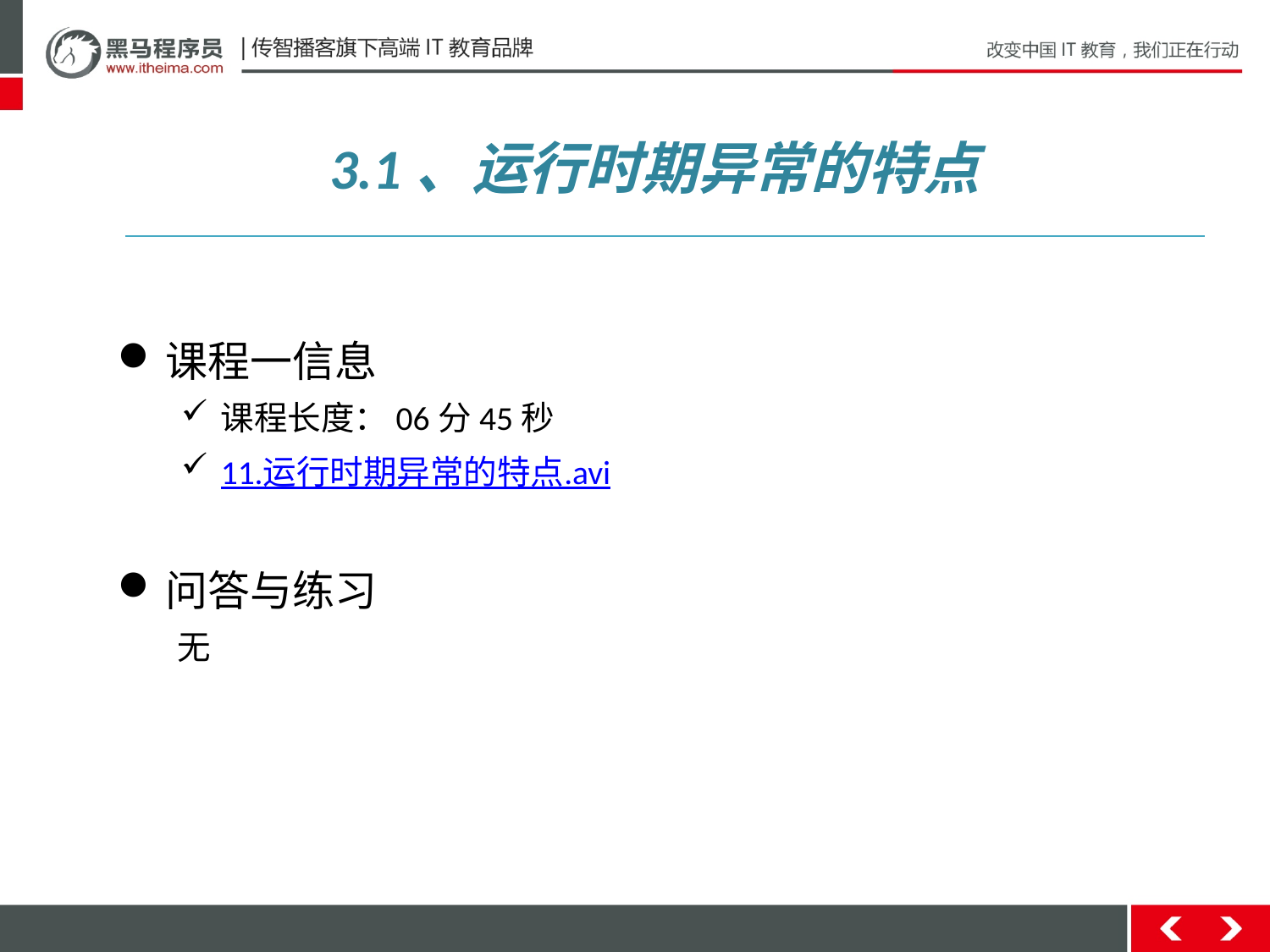

3.1、运行时期异常的特点

课程一信息
课程长度：06分45秒
11.运行时期异常的特点.avi

问答与练习
       无